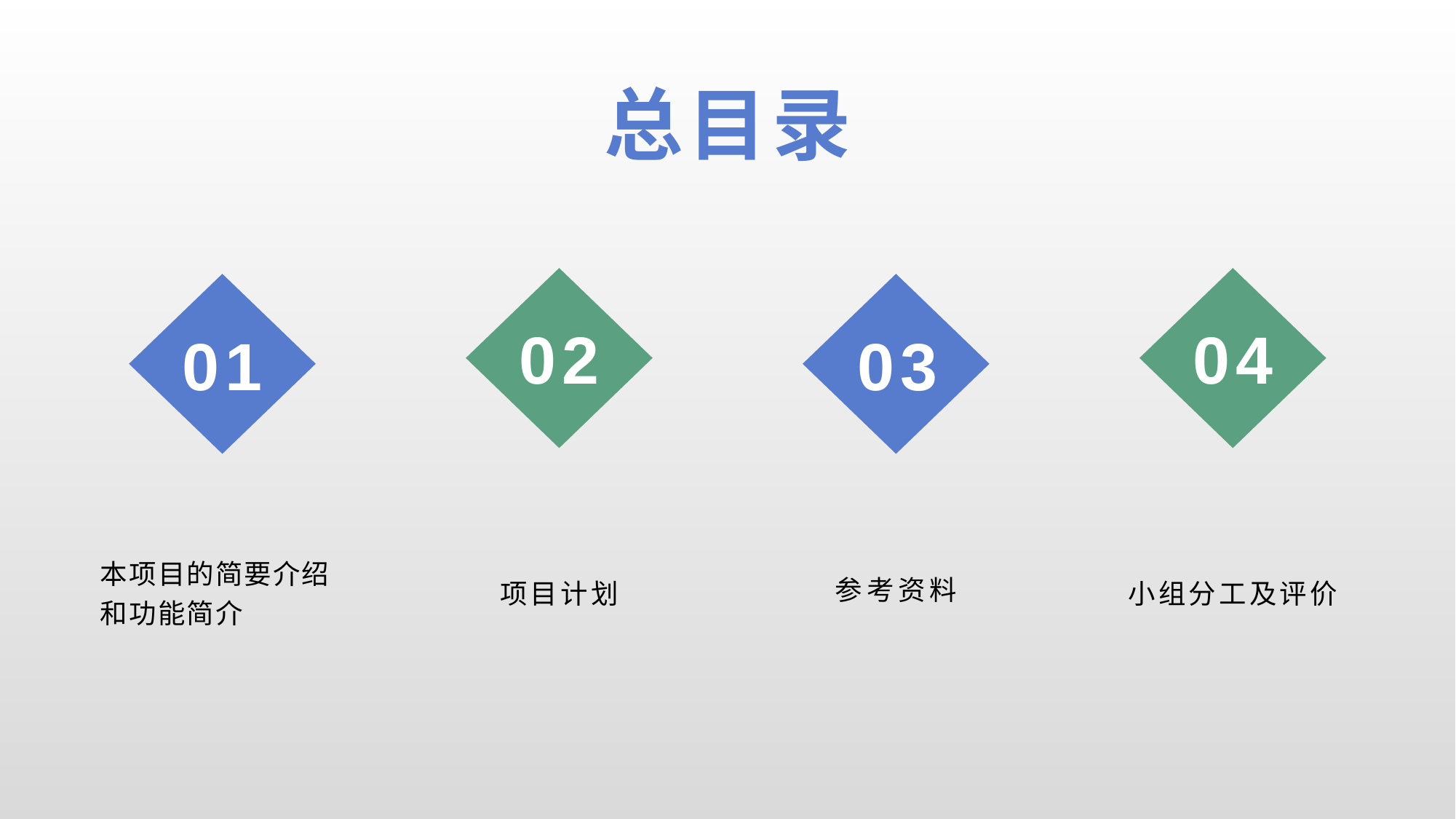

总目录

02
04
01
03
本项目的简要介绍和功能简介
项目计划
参考资料
小组分工及评价